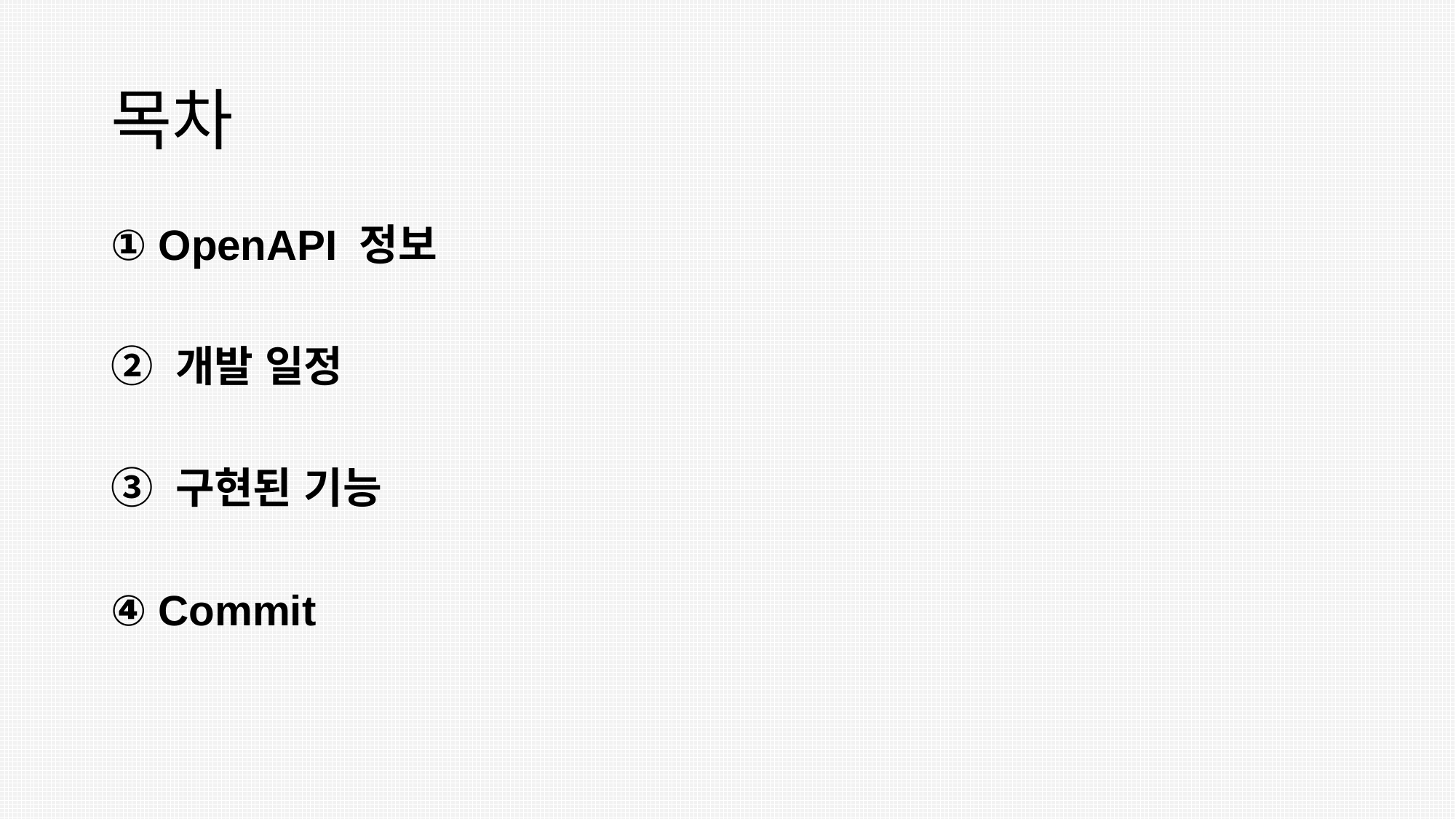

# 목차
① OpenAPI 정보

② 개발 일정

③ 구현된 기능

④ Commit